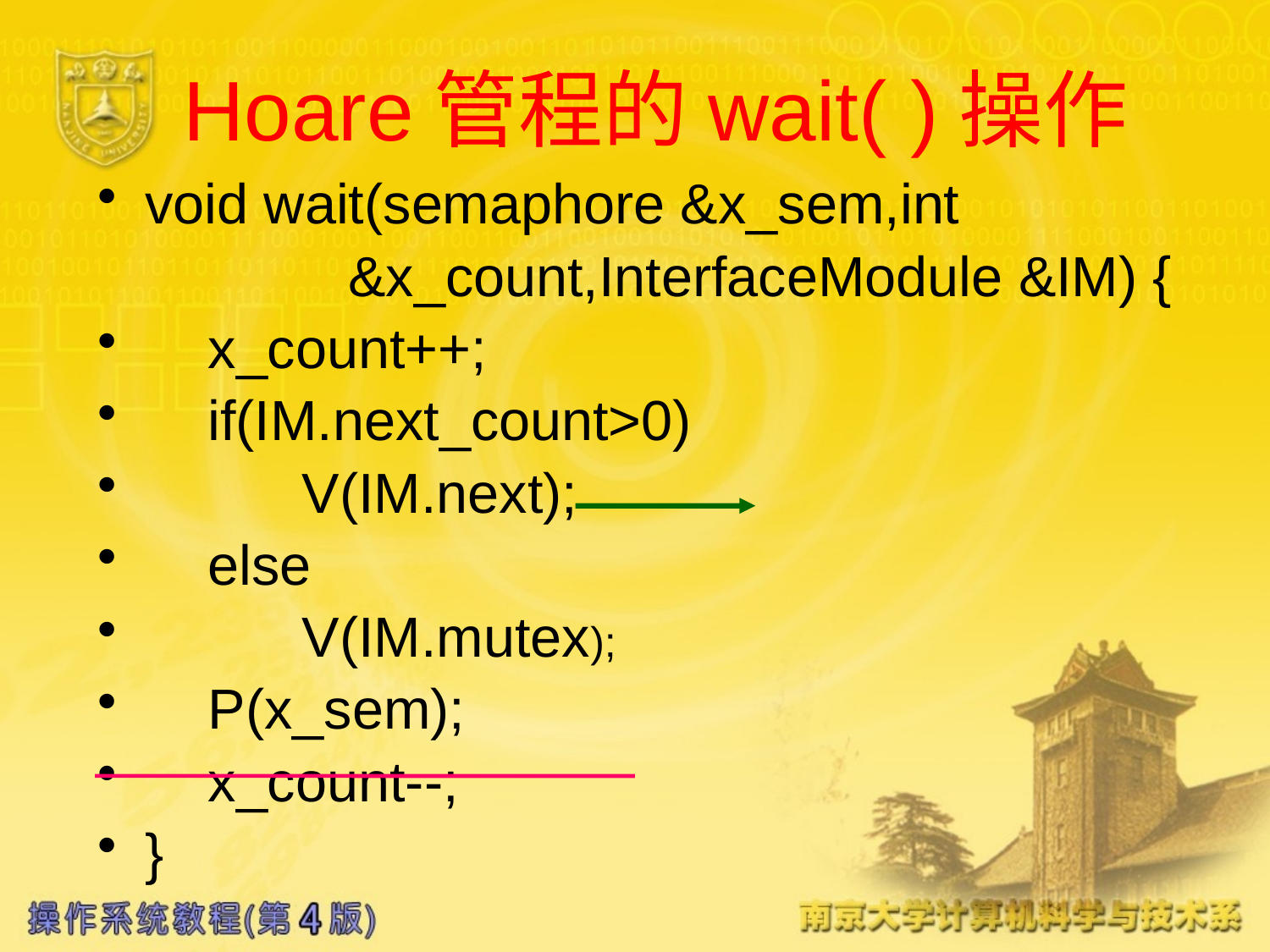

# Hoare管程的wait( )操作
void wait(semaphore &x_sem,int
                &x_count,InterfaceModule &IM) {
    x_count++;
    if(IM.next_count>0)
          V(IM.next);
    else
          V(IM.mutex);
    P(x_sem);
    x_count--;
}